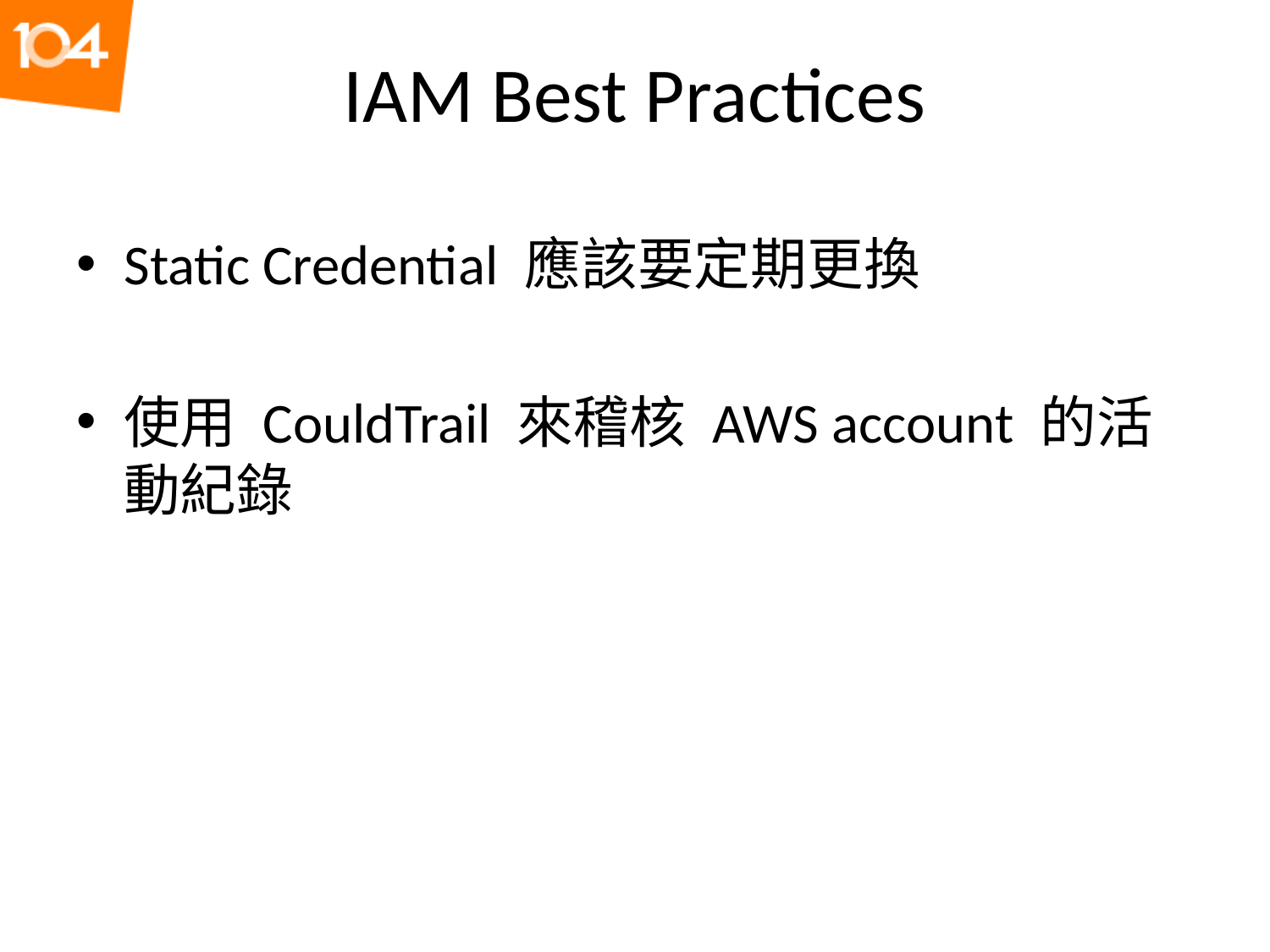

# IAM Best Practices
Static Credential 應該要定期更換

使用 CouldTrail 來稽核 AWS account 的活動紀錄